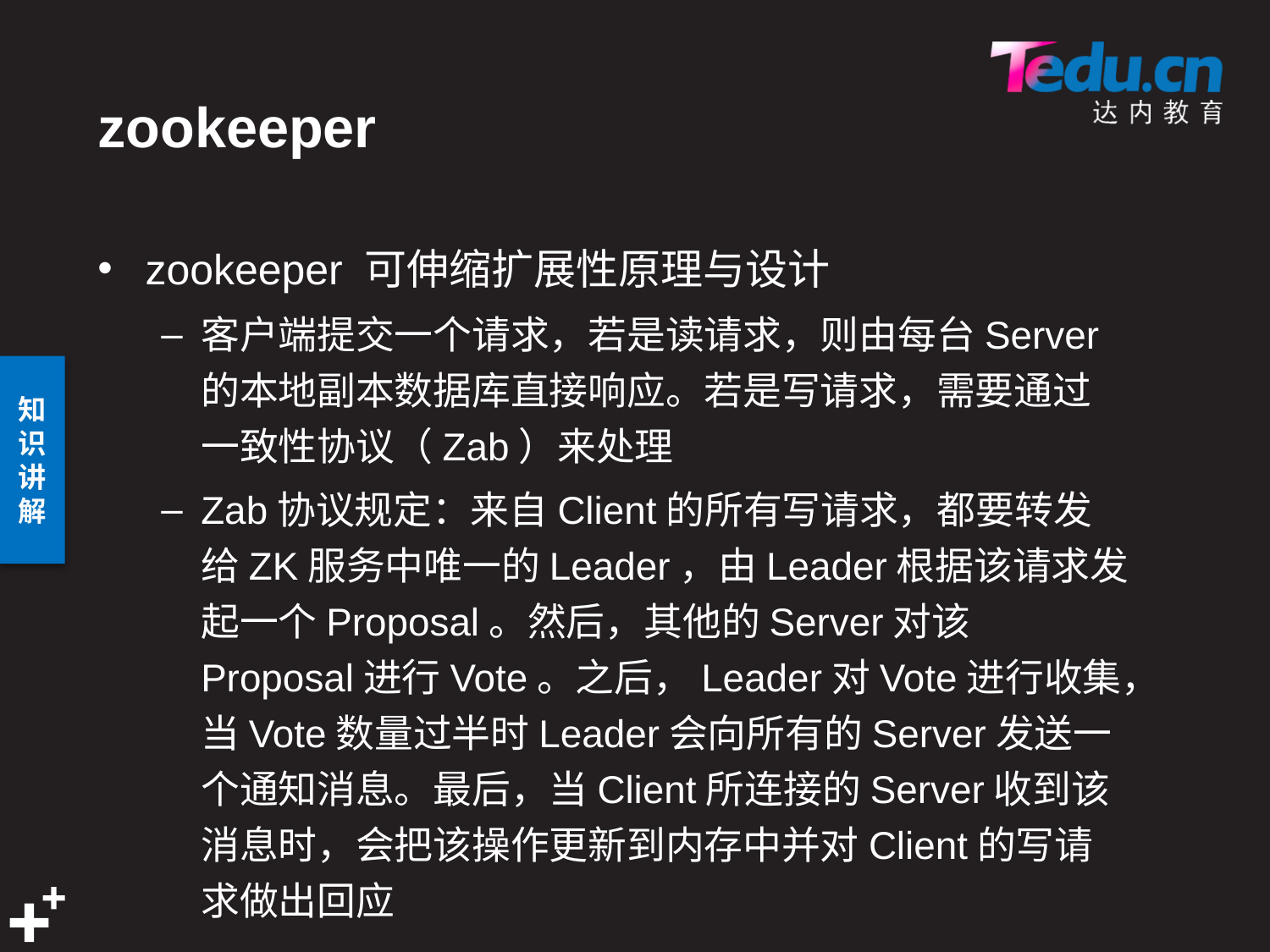

# zookeeper
zookeeper 可伸缩扩展性原理与设计
客户端提交一个请求，若是读请求，则由每台Server的本地副本数据库直接响应。若是写请求，需要通过一致性协议（Zab）来处理
Zab协议规定：来自Client的所有写请求，都要转发给ZK服务中唯一的Leader，由Leader根据该请求发起一个Proposal。然后，其他的Server对该Proposal进行Vote。之后，Leader对Vote进行收集，当Vote数量过半时Leader会向所有的Server发送一个通知消息。最后，当Client所连接的Server收到该消息时，会把该操作更新到内存中并对Client的写请求做出回应